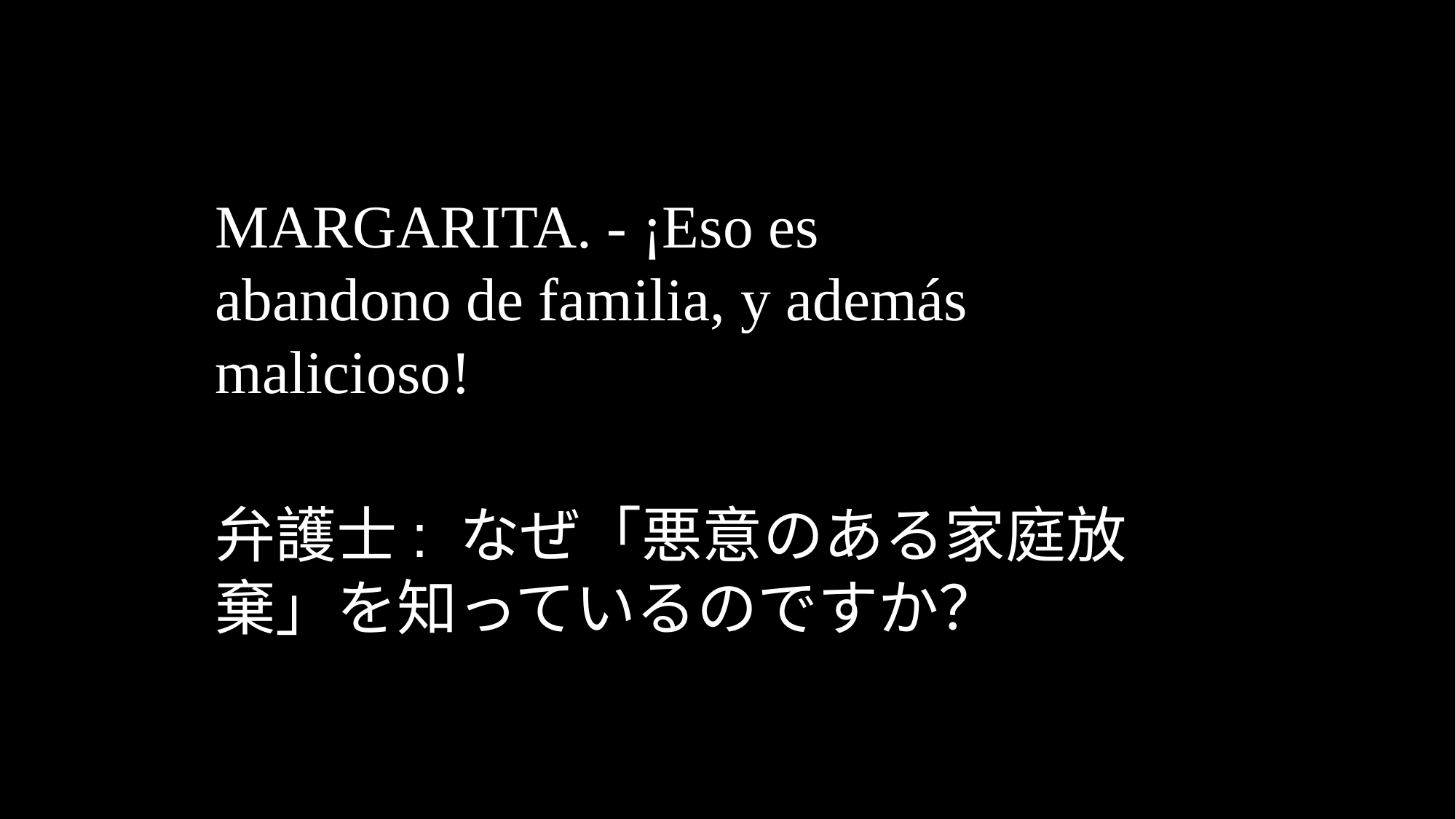

MARGARITA. - ¡Eso es abandono de familia, y además malicioso!

弁護士: なぜ「悪意のある家庭放棄」を知っているのですか？